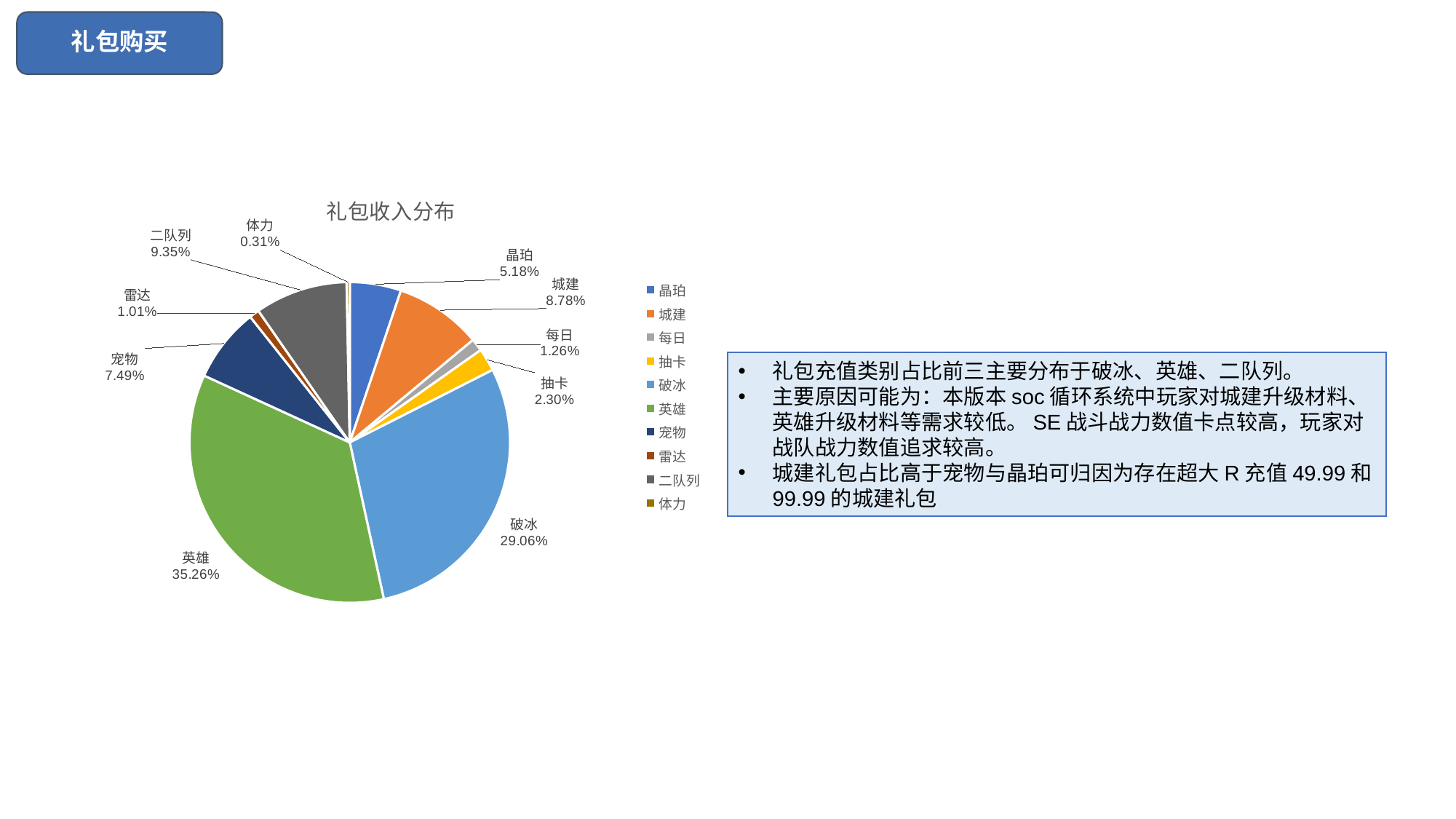

礼包购买

### Chart: 礼包收入分布

| Category | PRICE |
|---|---|
| 晶珀 | 179.59 |
| 城建 | 304.76 |
| 每日 | 43.84 |
| 抽卡 | 79.85 |
| 破冰 | 1008.43 |
| 英雄 | 1223.54 |
| 宠物 | 259.74 |
| 雷达 | 34.93 |
| 二队列 | 324.35 |
| 体力 | 10.89 |
礼包充值类别占比前三主要分布于破冰、英雄、二队列。
主要原因可能为：本版本soc循环系统中玩家对城建升级材料、英雄升级材料等需求较低。SE战斗战力数值卡点较高，玩家对战队战力数值追求较高。
城建礼包占比高于宠物与晶珀可归因为存在超大R充值49.99和99.99的城建礼包